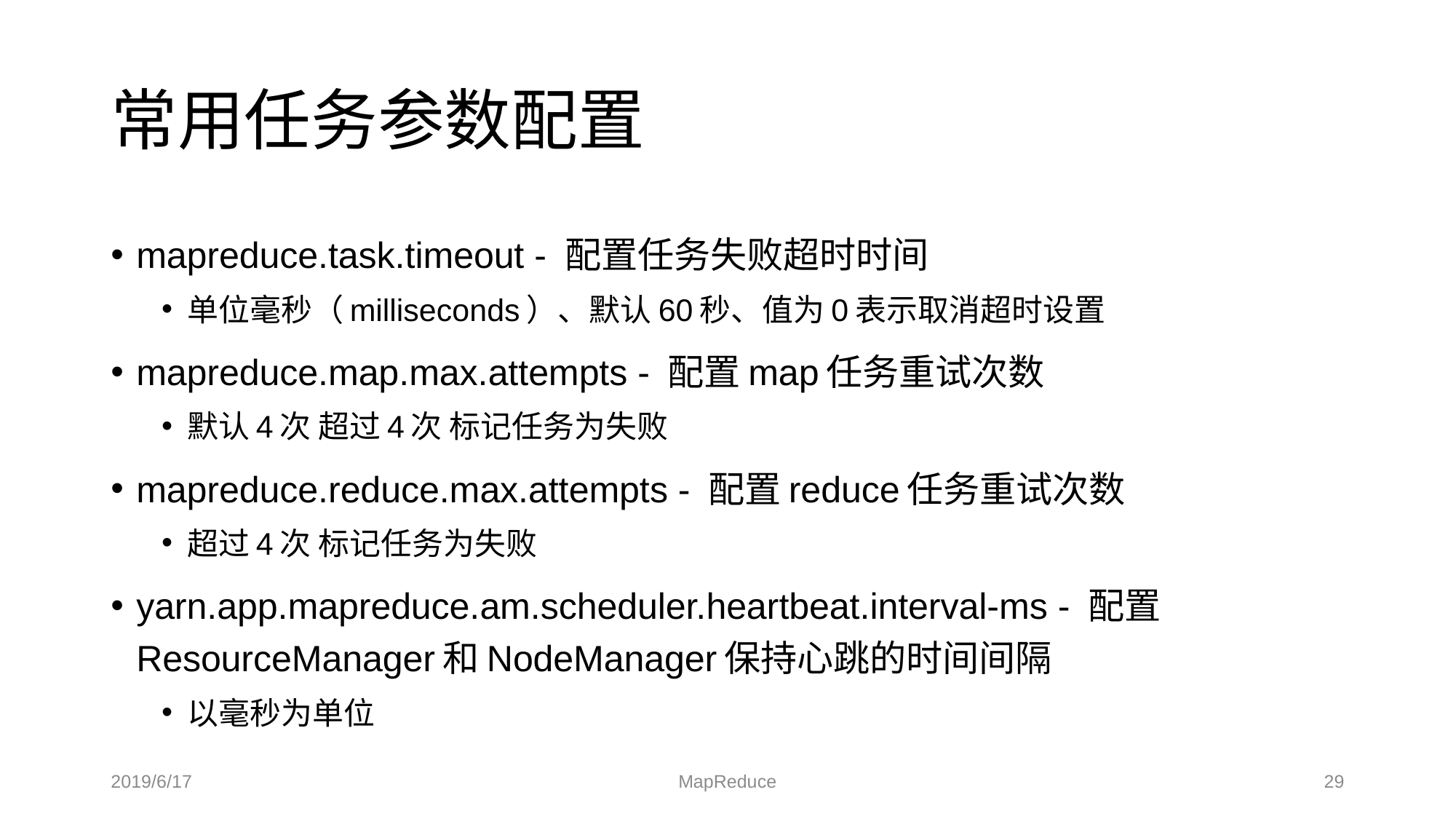

# 常用任务参数配置
mapreduce.task.timeout - 配置任务失败超时时间
单位毫秒（milliseconds）、默认60秒、值为0表示取消超时设置
mapreduce.map.max.attempts - 配置map任务重试次数
默认4次 超过4次 标记任务为失败
mapreduce.reduce.max.attempts - 配置reduce任务重试次数
超过4次 标记任务为失败
yarn.app.mapreduce.am.scheduler.heartbeat.interval-ms - 配置ResourceManager和NodeManager保持心跳的时间间隔
以毫秒为单位

2019/6/17
MapReduce
29